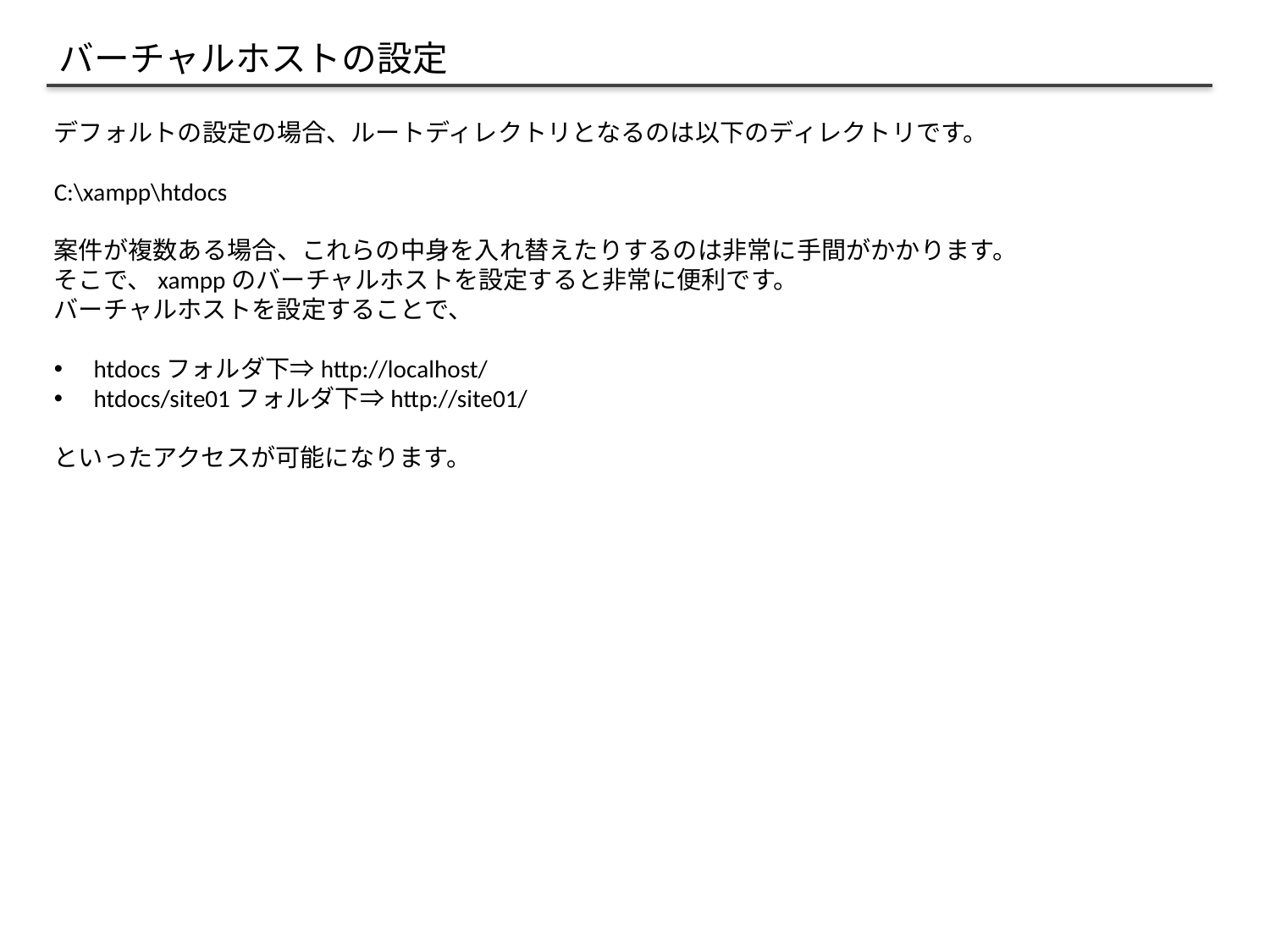

バーチャルホストの設定
デフォルトの設定の場合、ルートディレクトリとなるのは以下のディレクトリです。

C:\xampp\htdocs

案件が複数ある場合、これらの中身を入れ替えたりするのは非常に手間がかかります。
そこで、xamppのバーチャルホストを設定すると非常に便利です。
バーチャルホストを設定することで、

htdocsフォルダ下⇒http://localhost/
htdocs/site01フォルダ下⇒http://site01/

といったアクセスが可能になります。